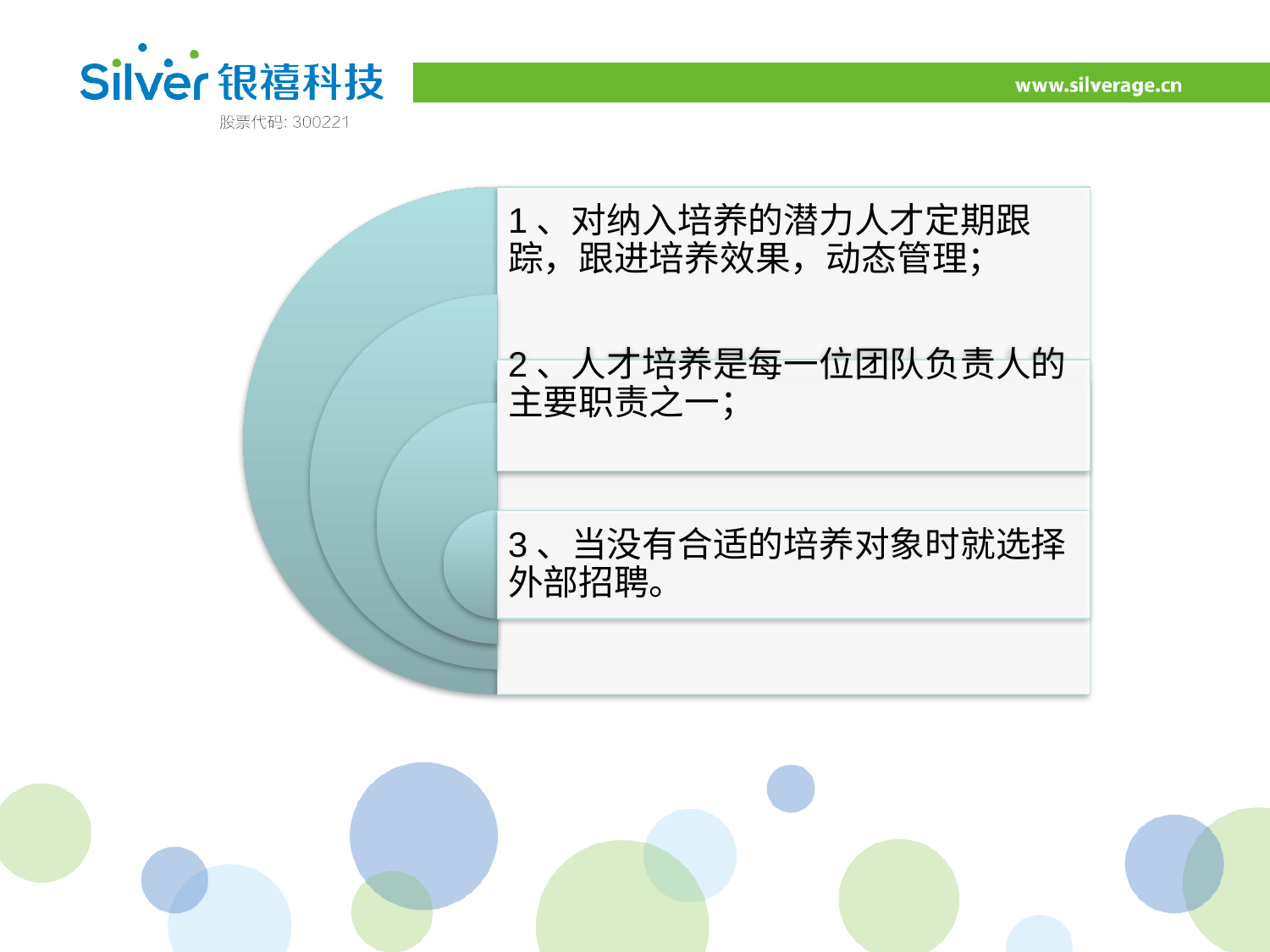

1、对纳入培养的潜力人才定期跟踪，跟进培养效果，动态管理；

2、人才培养是每一位团队负责人的主要职责之一；
3、当没有合适的培养对象时就选择外部招聘。